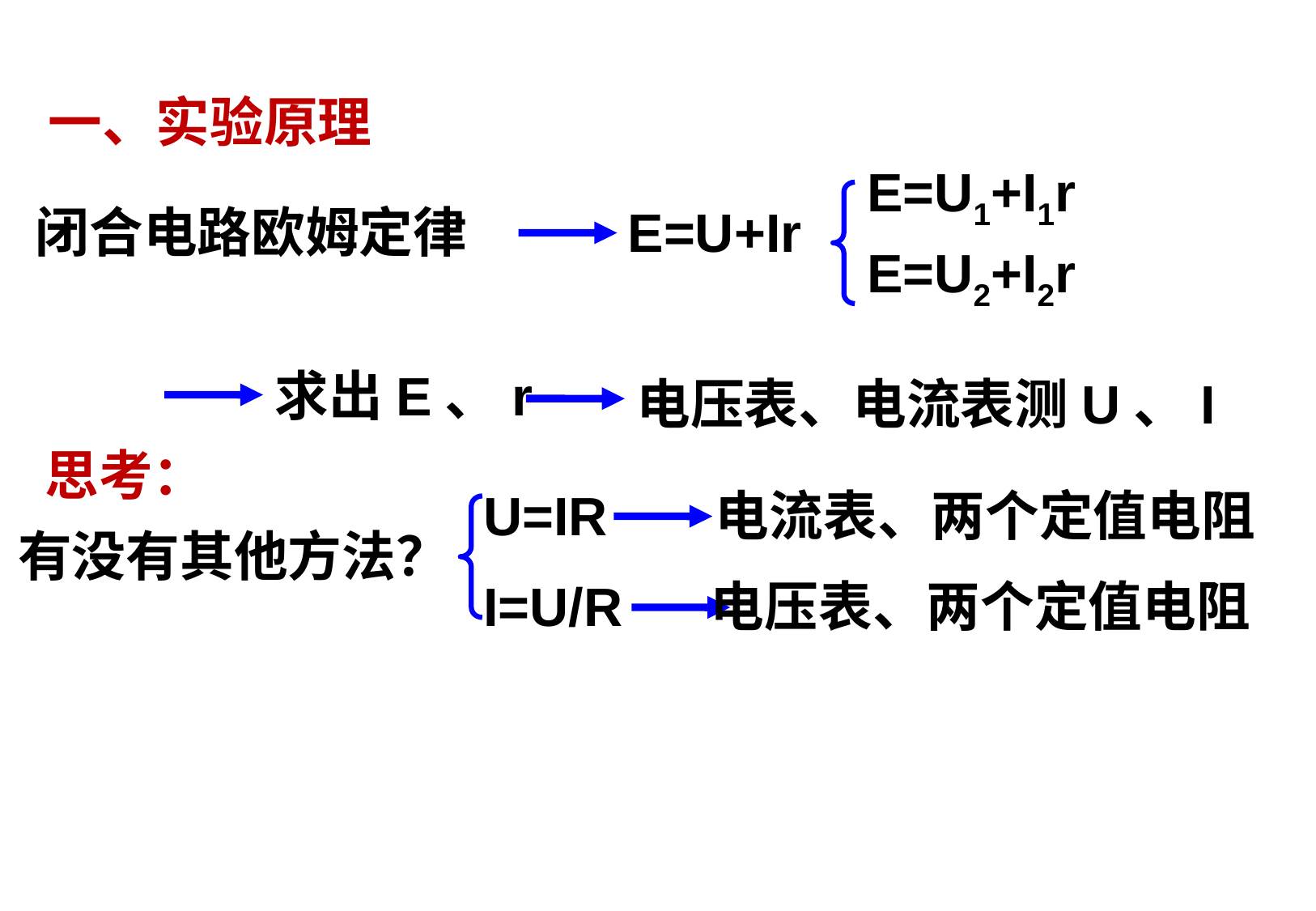

一、实验原理
E=U1+I1r

闭合电路欧姆定律
E=U+Ir

E=U2+I2r
求出E、r
电压表、电流表测U、I

思考：
U=IR
电流表、两个定值电阻

有没有其他方法？

I=U/R
电压表、两个定值电阻